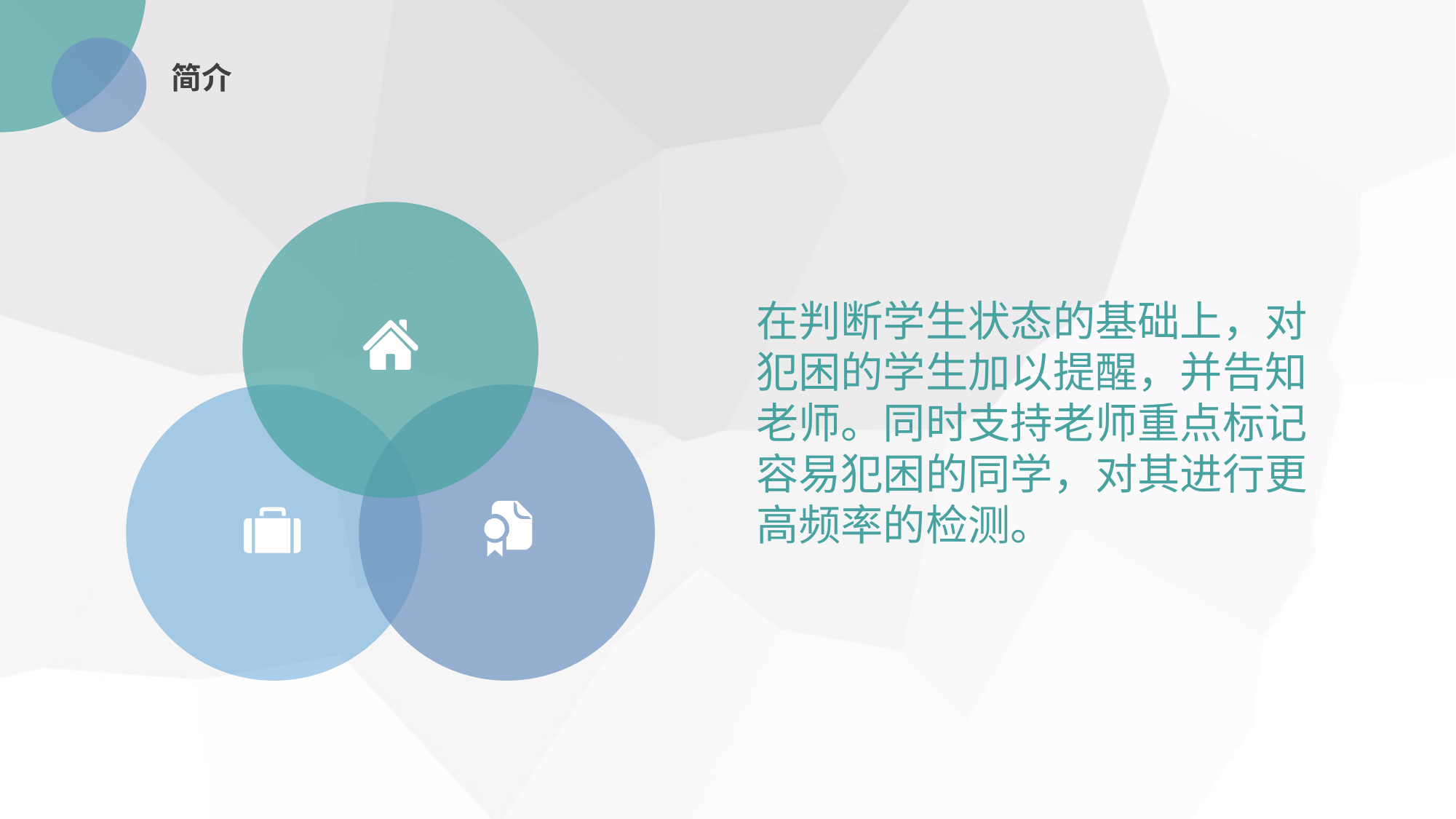

简介

在判断学生状态的基础上，对犯困的学生加以提醒，并告知老师。同时支持老师重点标记容易犯困的同学，对其进行更高频率的检测。